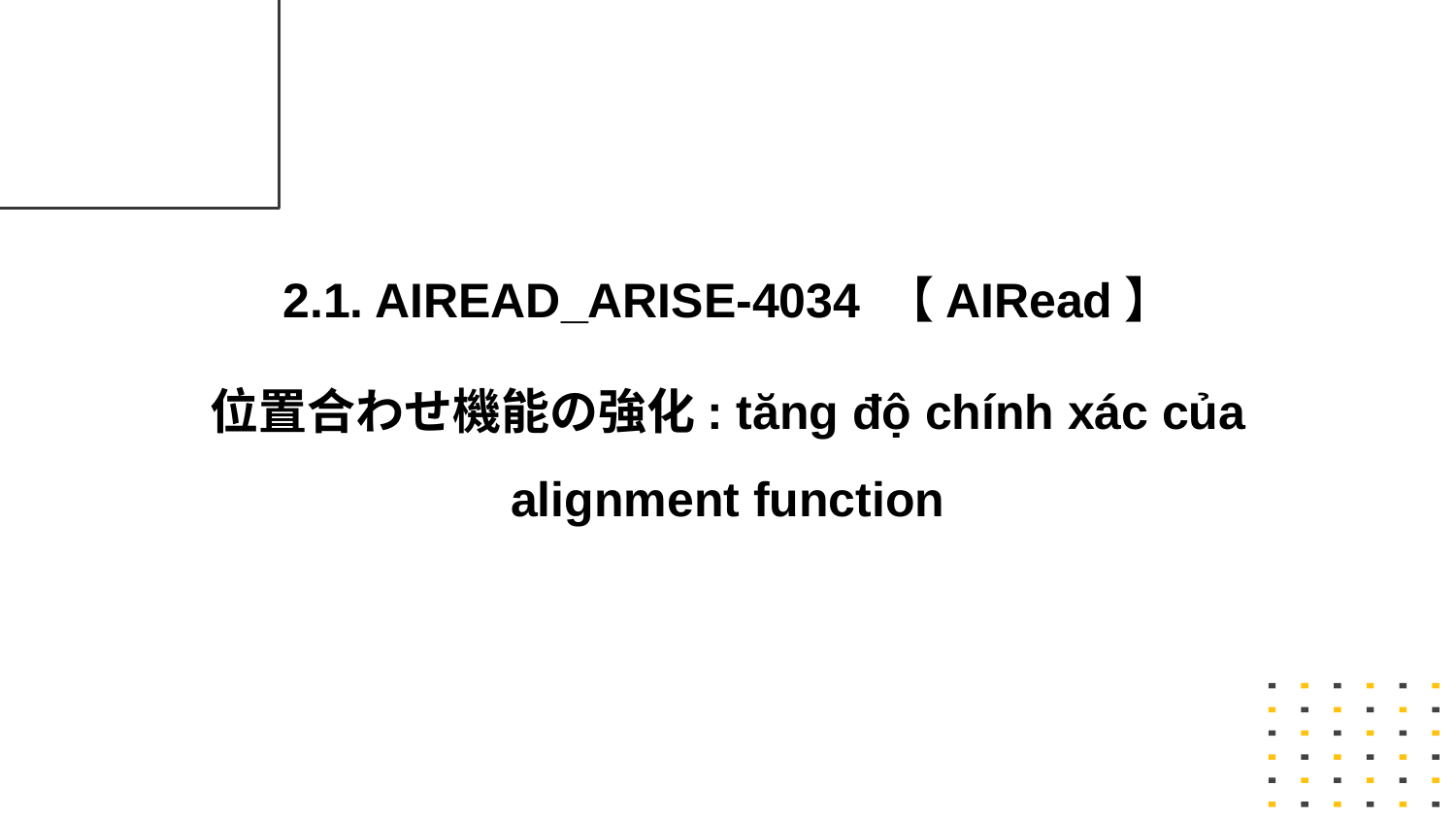

2.1. AIREAD_ARISE-4034 【AIRead】
位置合わせ機能の強化: tăng độ chính xác của alignment function